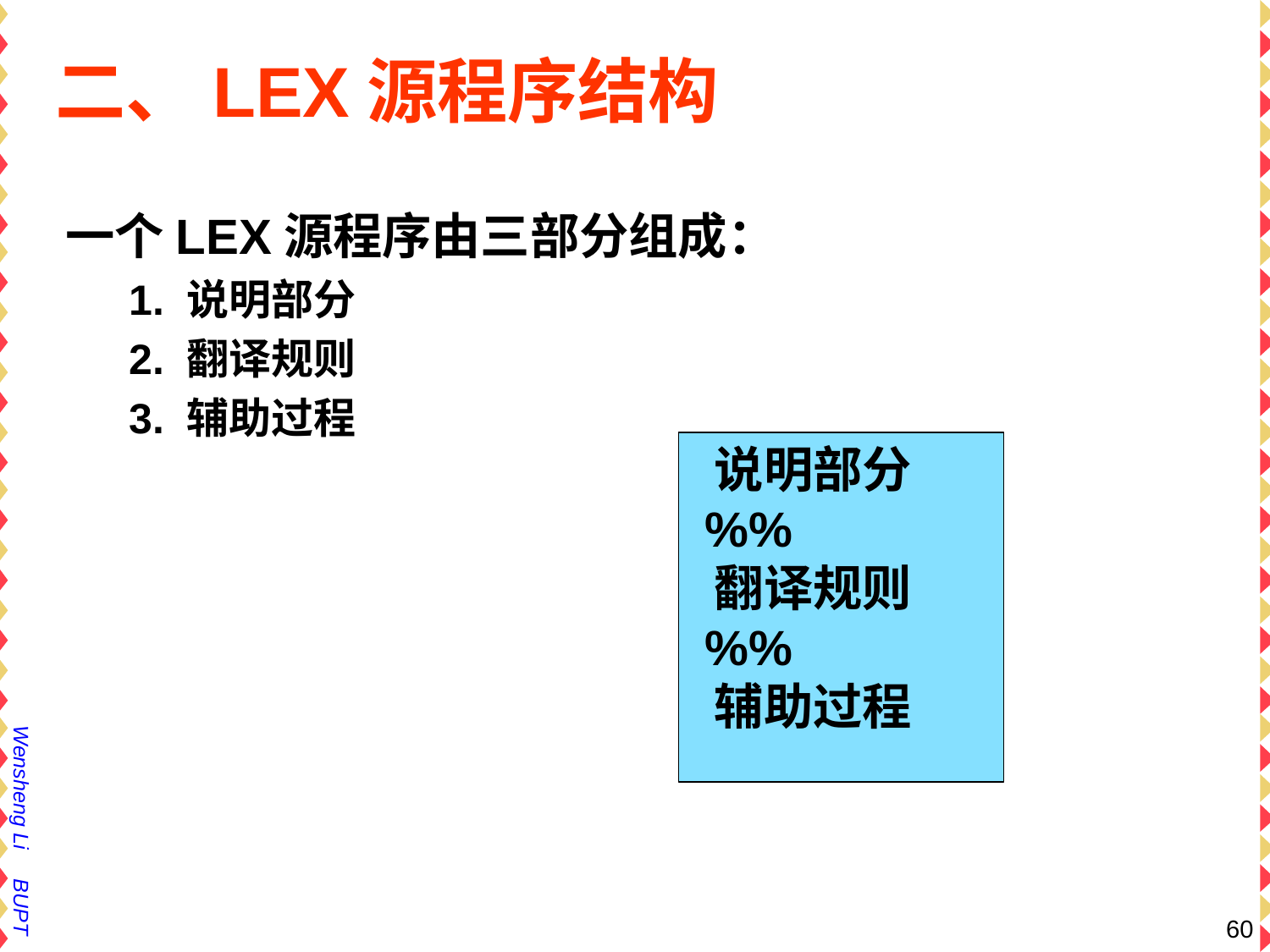

# 二、LEX源程序结构
一个LEX源程序由三部分组成：
1. 说明部分
2. 翻译规则
3. 辅助过程
 说明部分
 %%
 翻译规则
 %%
 辅助过程
60